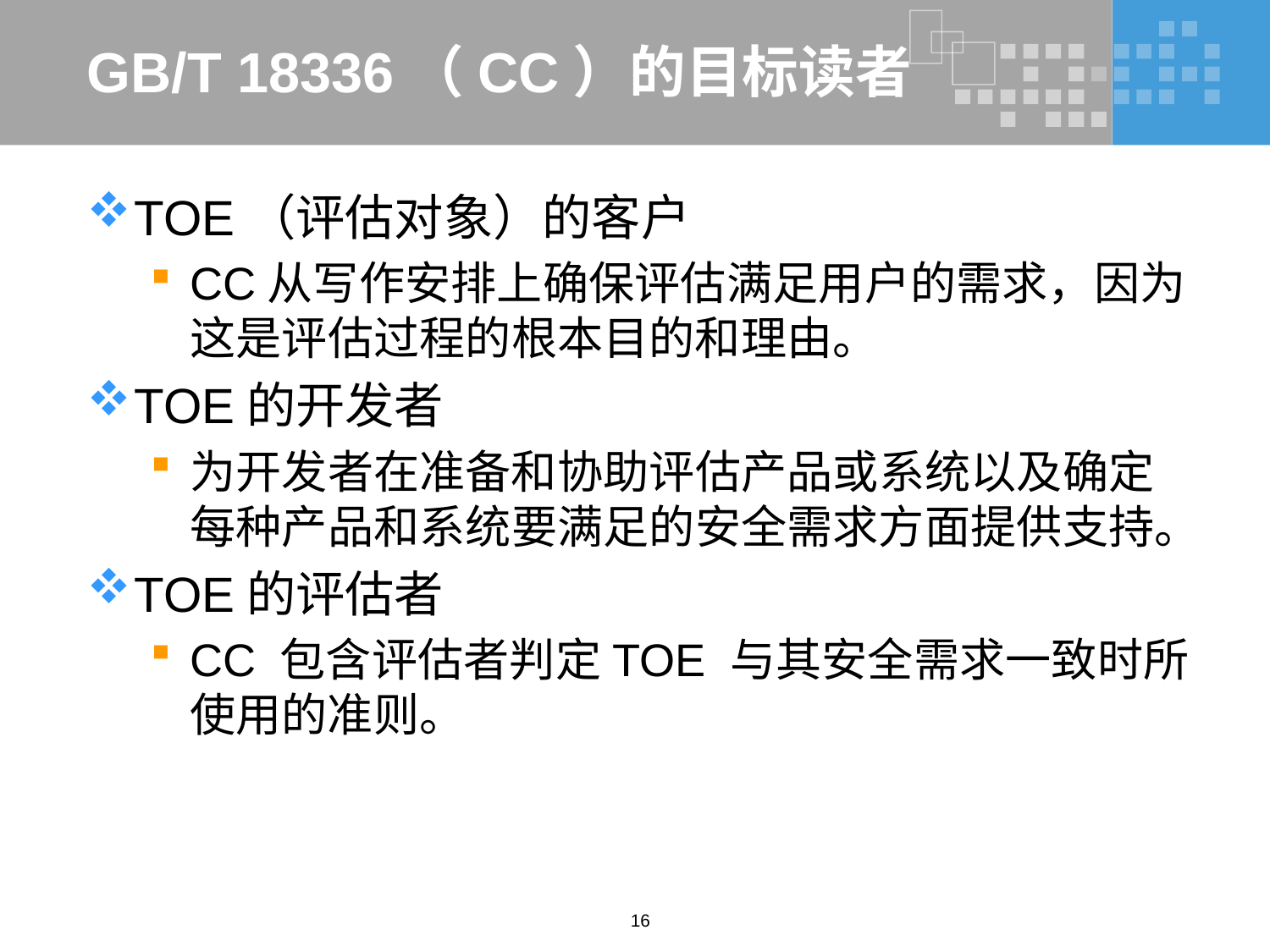

# GB/T 18336（CC）的目标读者
TOE（评估对象）的客户
CC从写作安排上确保评估满足用户的需求，因为这是评估过程的根本目的和理由。
TOE的开发者
为开发者在准备和协助评估产品或系统以及确定每种产品和系统要满足的安全需求方面提供支持。
TOE的评估者
CC 包含评估者判定TOE 与其安全需求一致时所使用的准则。
16